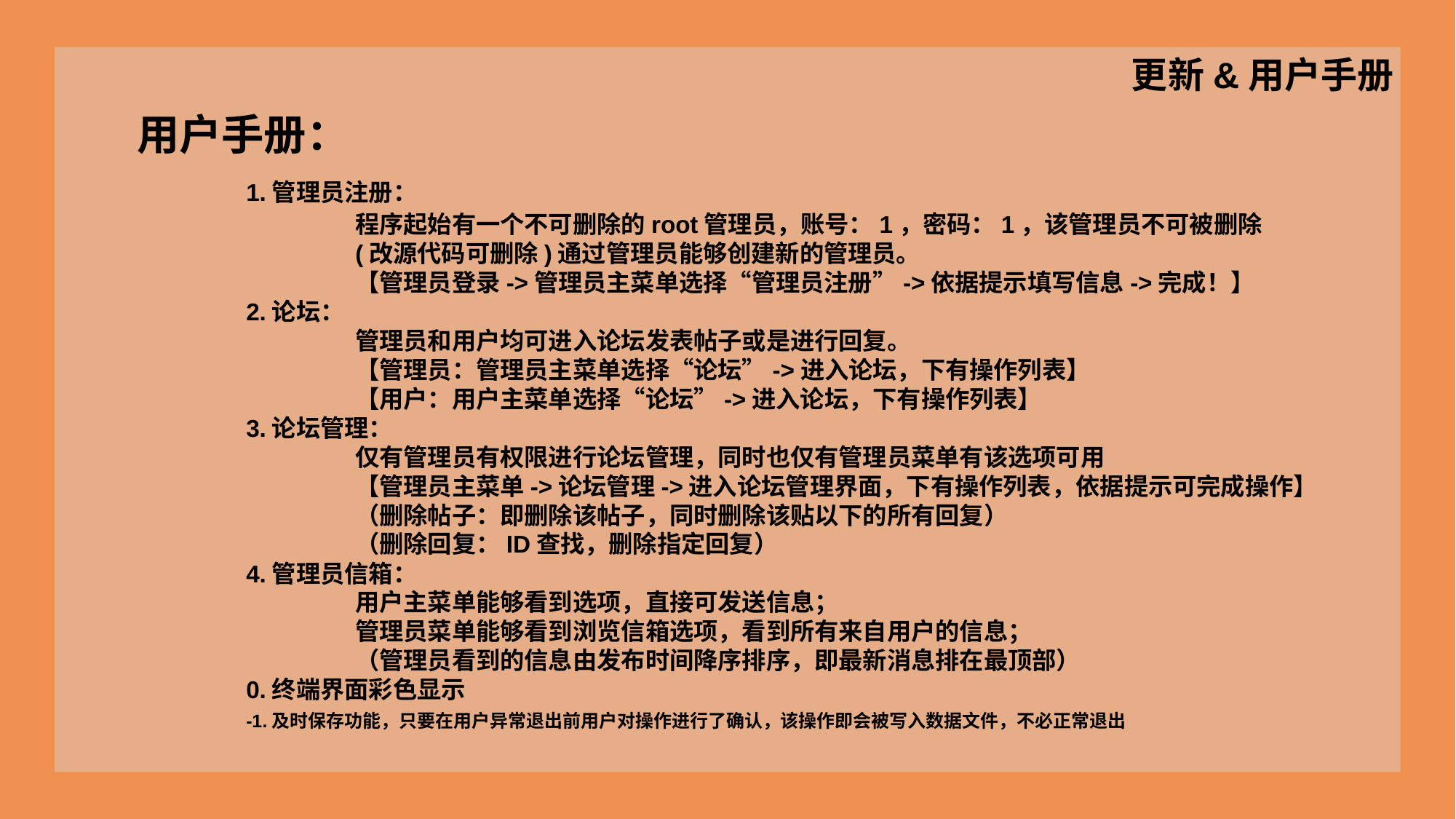

更新&用户手册
用户手册：
	1.管理员注册：
		程序起始有一个不可删除的root管理员，账号：1，密码：1，该管理员不可被删除
		(改源代码可删除)通过管理员能够创建新的管理员。
		【管理员登录->管理员主菜单选择“管理员注册”->依据提示填写信息->完成！】
	2.论坛：
		管理员和用户均可进入论坛发表帖子或是进行回复。
		【管理员：管理员主菜单选择“论坛”->进入论坛，下有操作列表】
		【用户：用户主菜单选择“论坛”->进入论坛，下有操作列表】
	3.论坛管理：
		仅有管理员有权限进行论坛管理，同时也仅有管理员菜单有该选项可用
		【管理员主菜单->论坛管理->进入论坛管理界面，下有操作列表，依据提示可完成操作】
		（删除帖子：即删除该帖子，同时删除该贴以下的所有回复）
		（删除回复：ID查找，删除指定回复）
	4.管理员信箱：
		用户主菜单能够看到选项，直接可发送信息；
		管理员菜单能够看到浏览信箱选项，看到所有来自用户的信息；
		（管理员看到的信息由发布时间降序排序，即最新消息排在最顶部）
	0.终端界面彩色显示
	-1.及时保存功能，只要在用户异常退出前用户对操作进行了确认，该操作即会被写入数据文件，不必正常退出